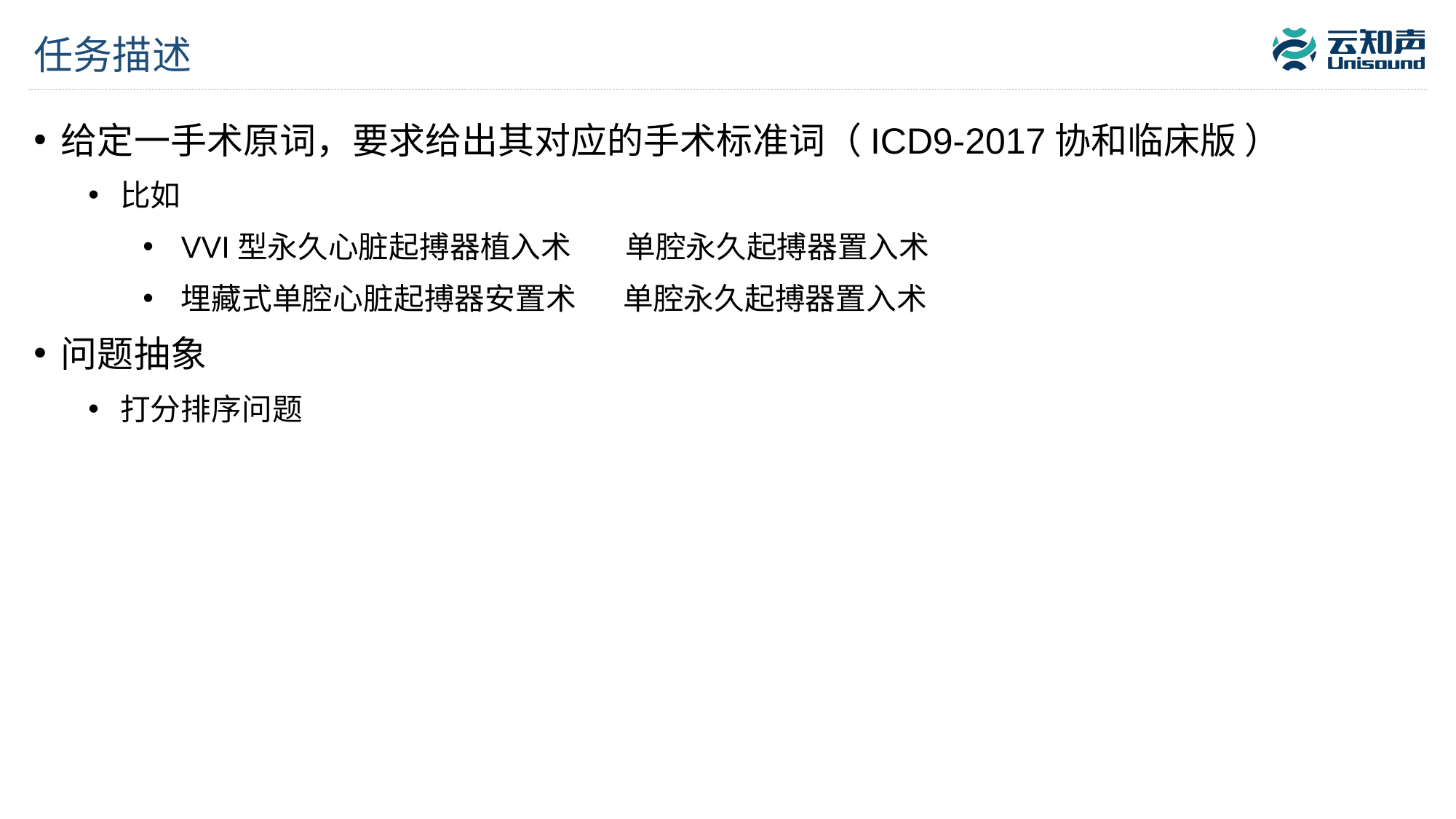

# 任务描述
给定一手术原词，要求给出其对应的手术标准词（ICD9-2017协和临床版 ）
比如
VVI型永久心脏起搏器植入术        单腔永久起搏器置入术
埋藏式单腔心脏起搏器安置术       单腔永久起搏器置入术
问题抽象
打分排序问题